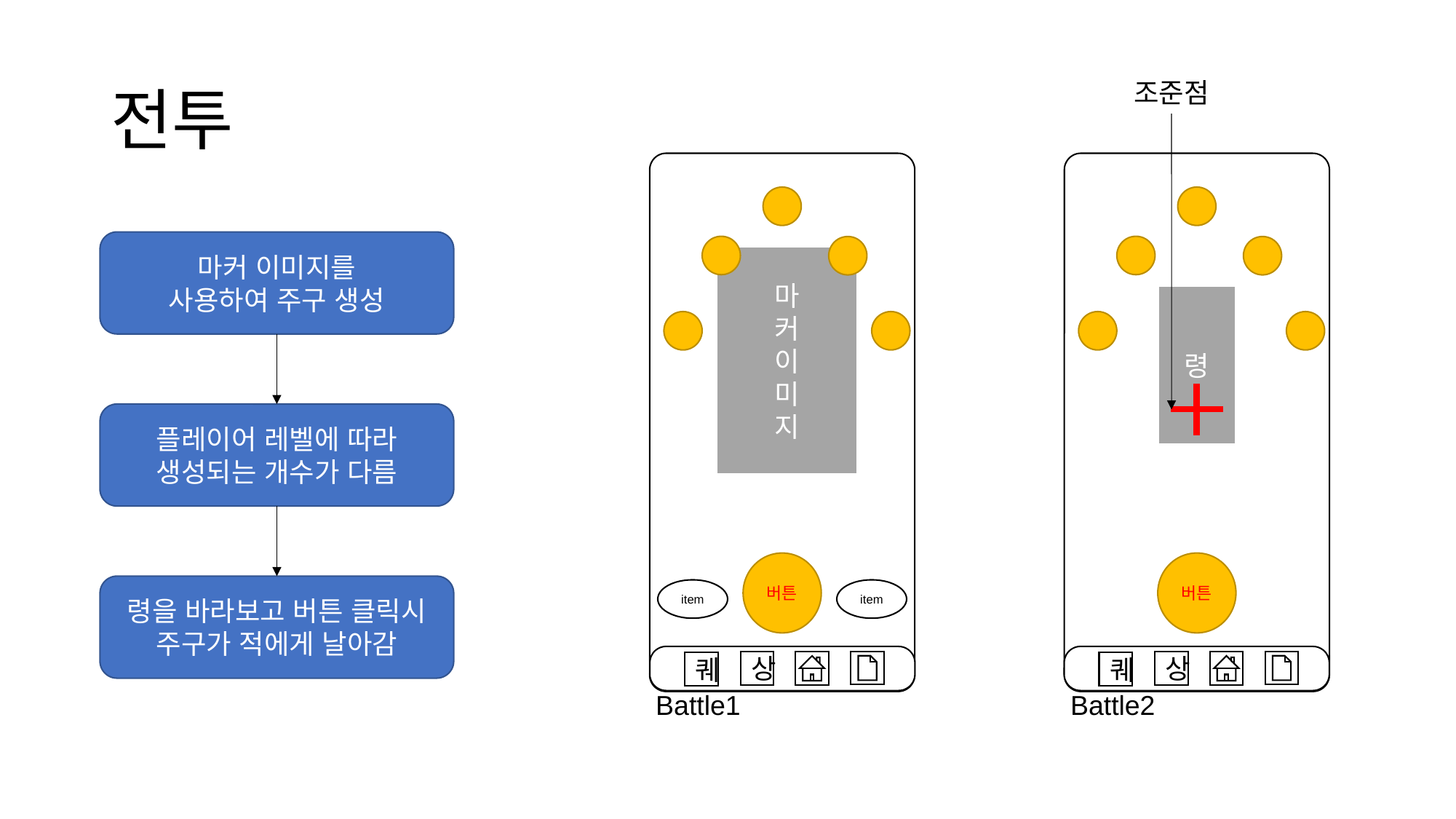

# 전투
조준점

령

버튼

상

퀘
Battle2

마
커
이
미
지

버튼

상

퀘
Battle1
마커 이미지를
사용하여 주구 생성
플레이어 레벨에 따라
생성되는 개수가 다름
령을 바라보고 버튼 클릭시 주구가 적에게 날아감
item
item